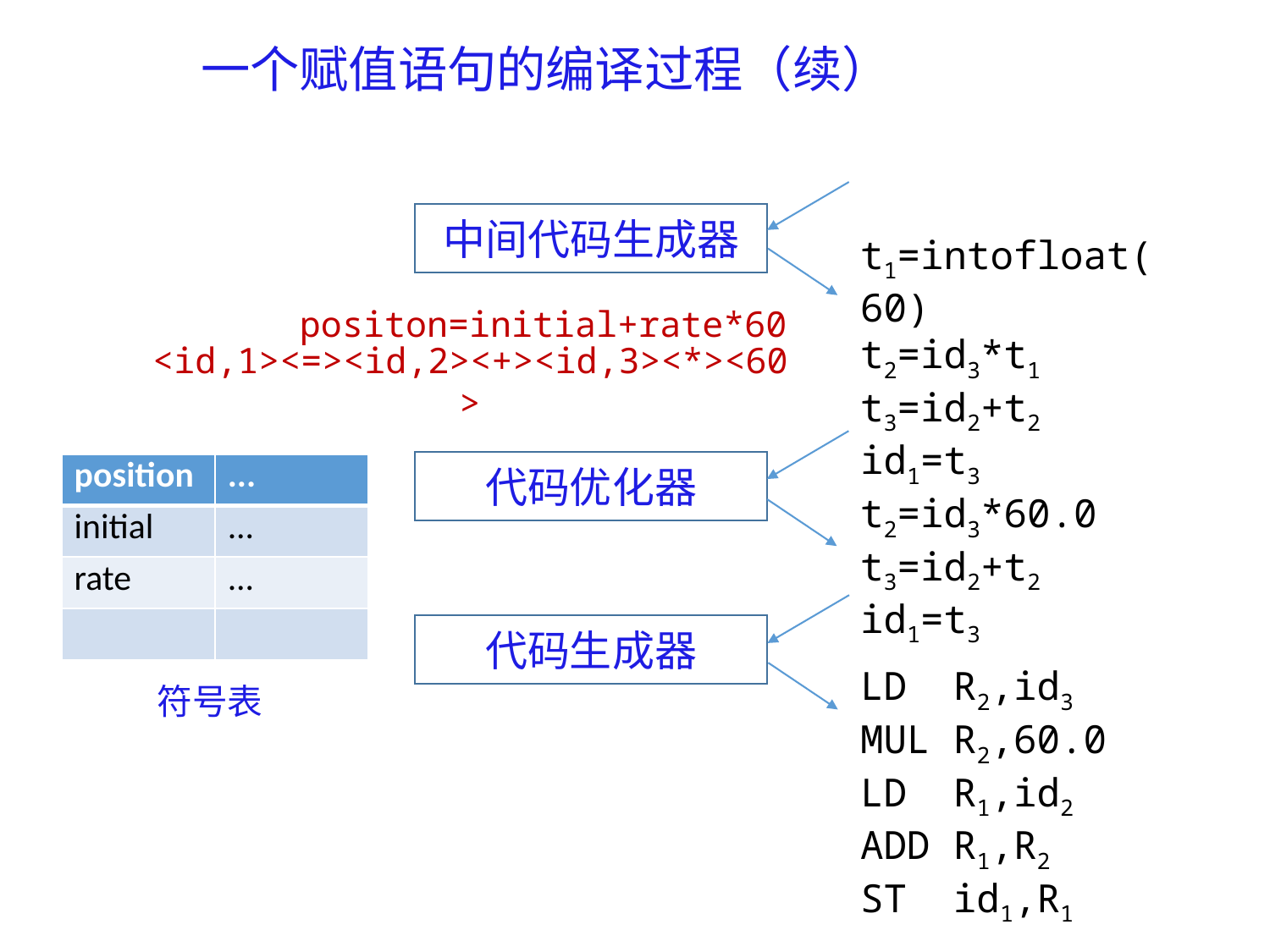

# 一个赋值语句的编译过程（续）
中间代码生成器
代码优化器
代码生成器
t1=intofloat(60)
t2=id3*t1
t3=id2+t2
id1=t3
t2=id3*60.0
t3=id2+t2
id1=t3
LD  R2,id3
MUL R2,60.0
LD  R1,id2
ADD R1,R2
ST  id1,R1
positon=initial+rate*60
<id,1><=><id,2><+><id,3><*><60>
| position | ... |
| --- | --- |
| initial | ... |
| rate | ... |
|  |  |
符号表